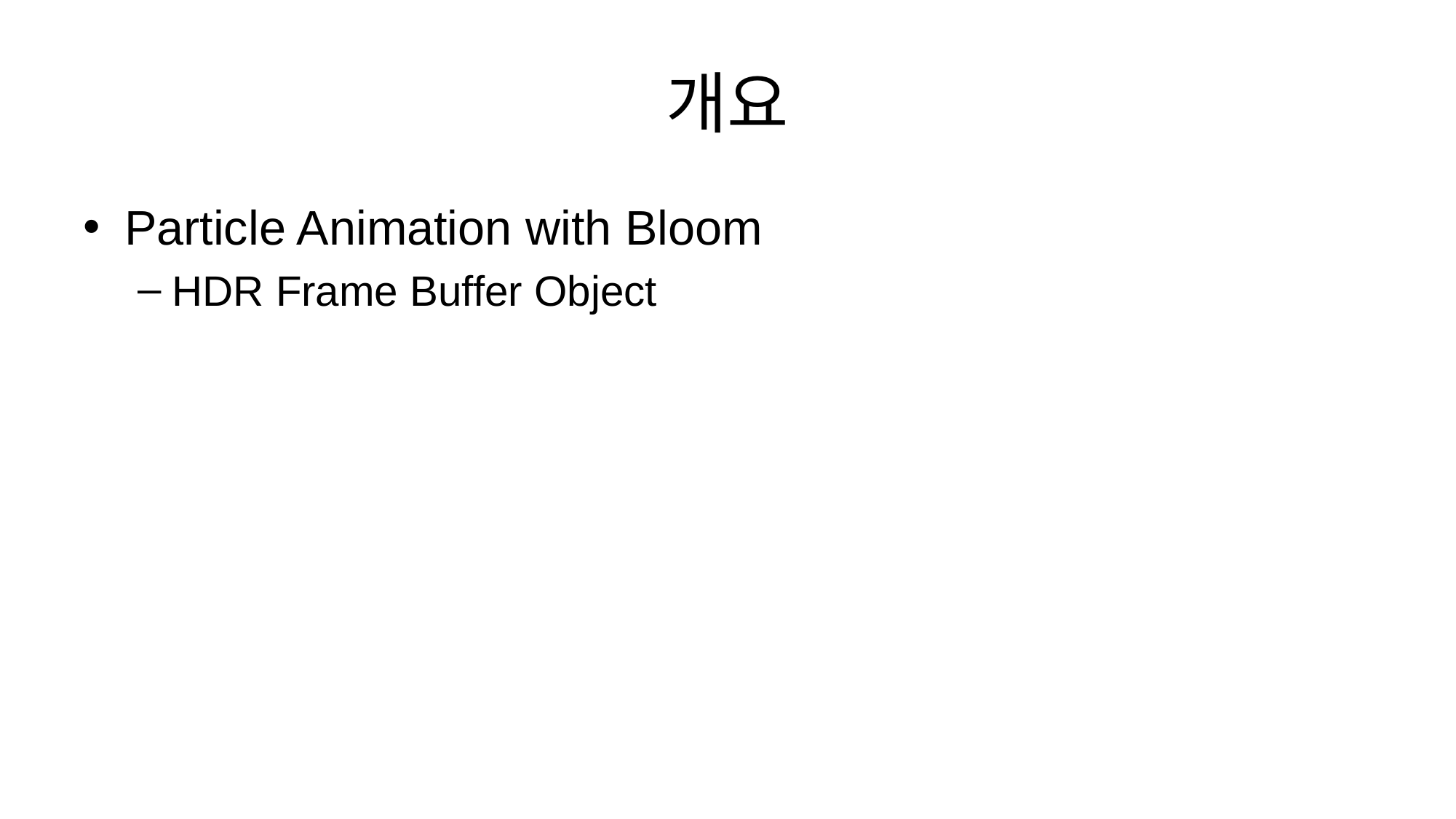

# 개요
Particle Animation with Bloom
HDR Frame Buffer Object